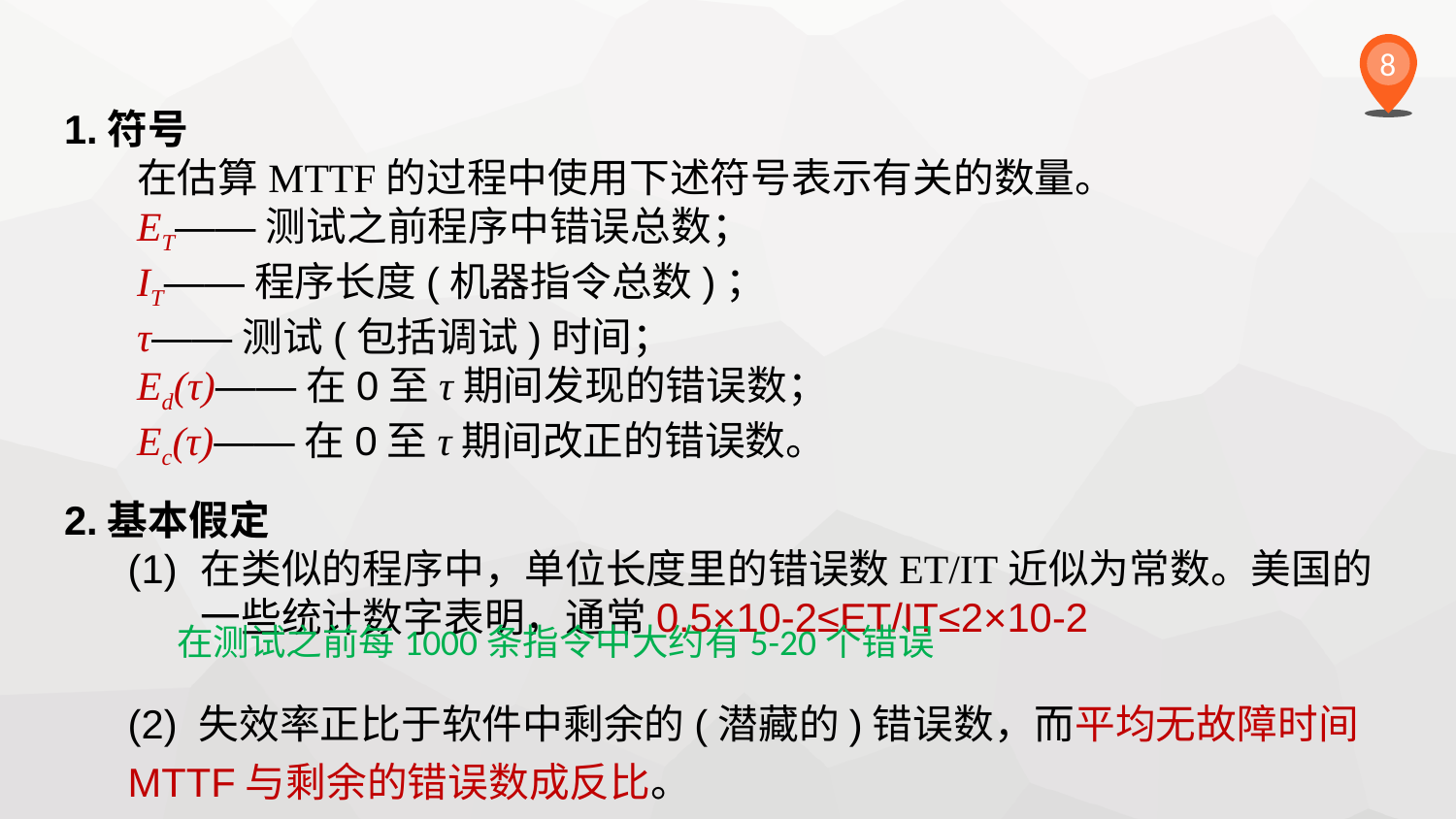

8
1.符号
在估算MTTF的过程中使用下述符号表示有关的数量。
ET——测试之前程序中错误总数；
IT——程序长度(机器指令总数)；
τ——测试(包括调试)时间；
Ed(τ)——在0至τ期间发现的错误数；
Ec(τ)——在0至τ期间改正的错误数。
2.基本假定
在类似的程序中，单位长度里的错误数ET/IT近似为常数。美国的一些统计数字表明，通常0.5×10-2≤ET/IT≤2×10-2

(2) 失效率正比于软件中剩余的(潜藏的)错误数，而平均无故障时间MTTF与剩余的错误数成反比。
在测试之前每1000条指令中大约有5-20个错误